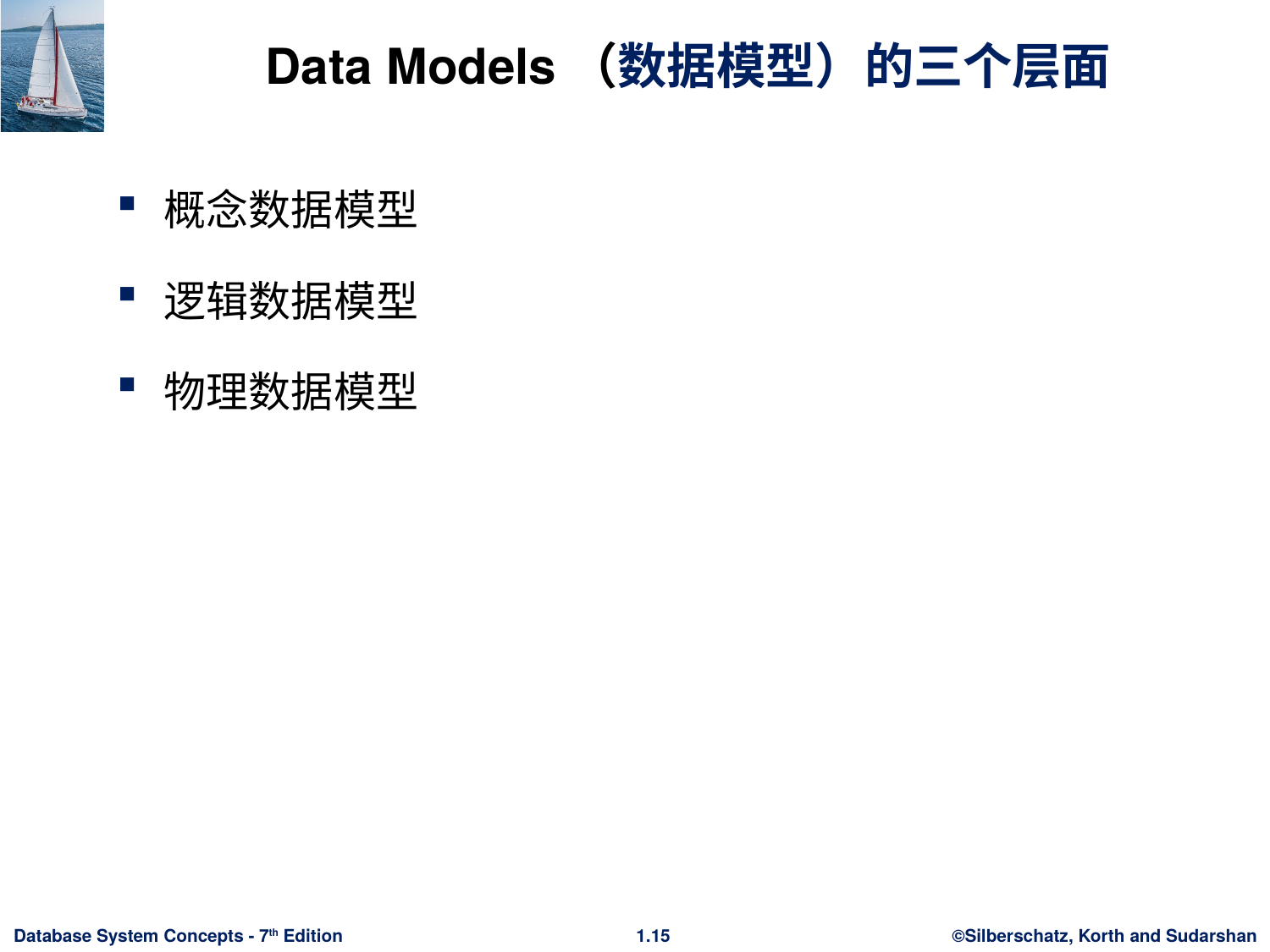

15
# Data Models（数据模型）的三个层面
概念数据模型
逻辑数据模型
物理数据模型